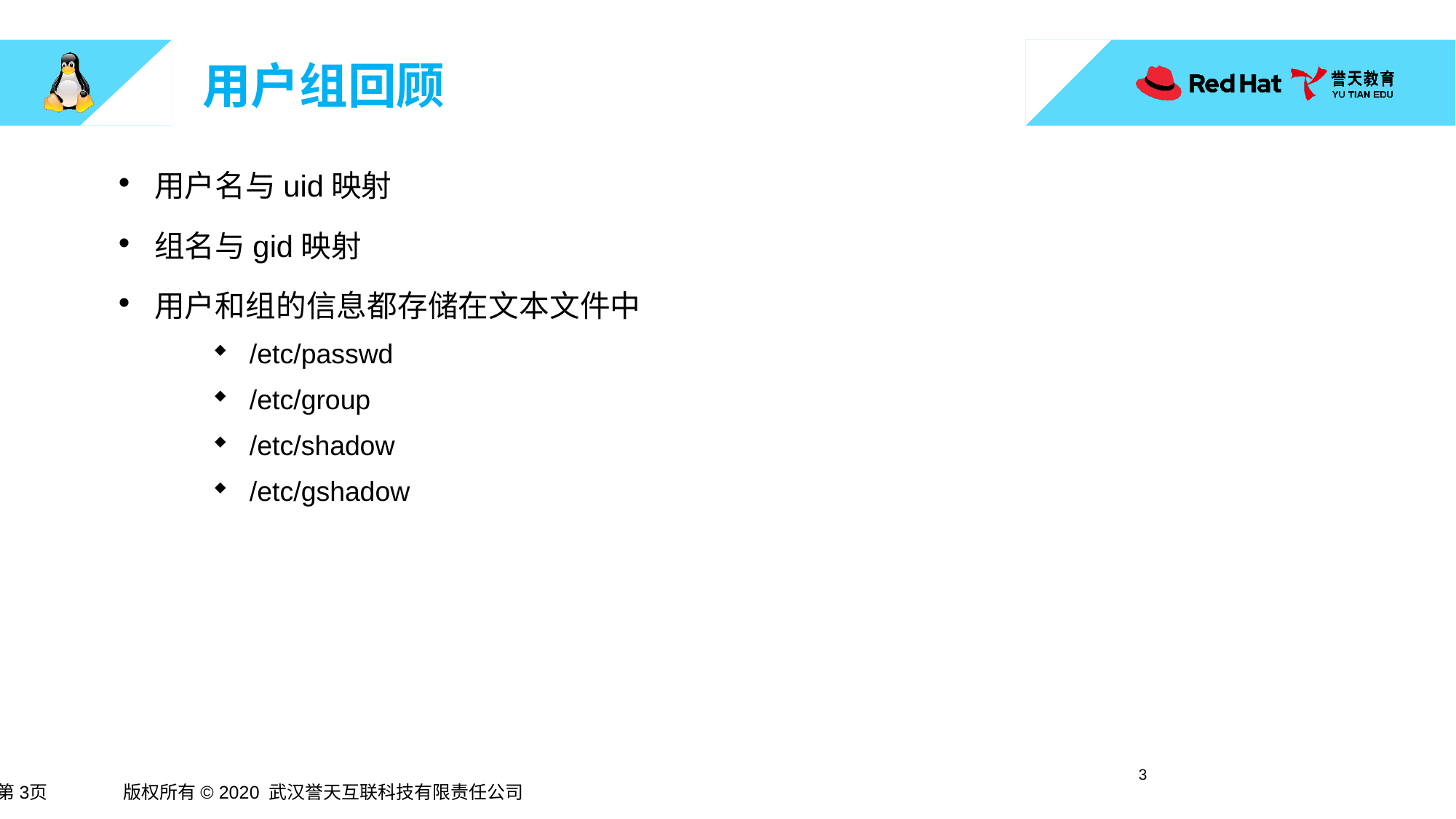

# 用户组回顾
用户名与uid映射
组名与gid映射
用户和组的信息都存储在文本文件中
/etc/passwd
/etc/group
/etc/shadow
/etc/gshadow

3